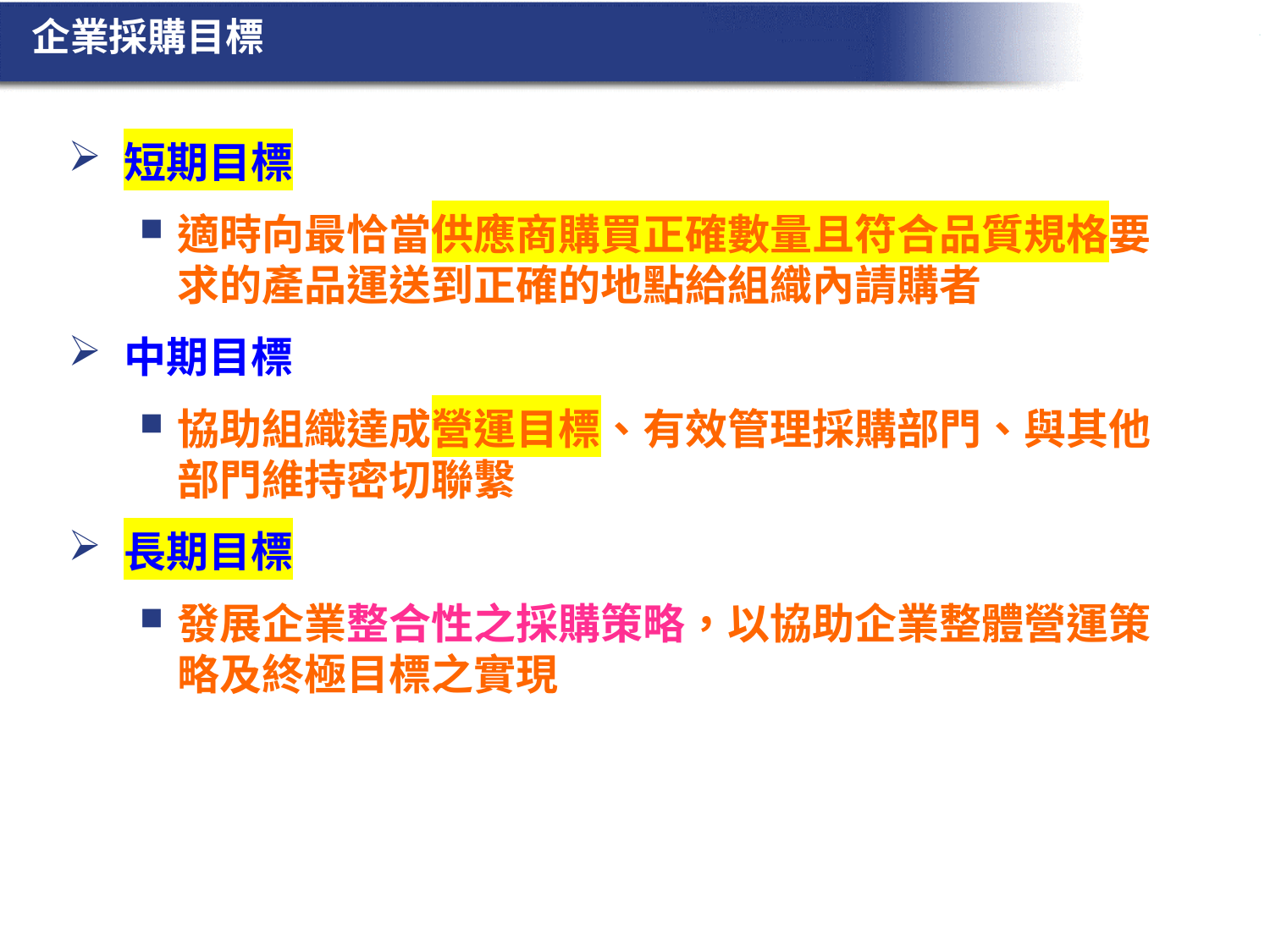

# 企業採購目標
短期目標
適時向最恰當供應商購買正確數量且符合品質規格要求的產品運送到正確的地點給組織內請購者
中期目標
協助組織達成營運目標、有效管理採購部門、與其他部門維持密切聯繫
長期目標
發展企業整合性之採購策略，以協助企業整體營運策略及終極目標之實現